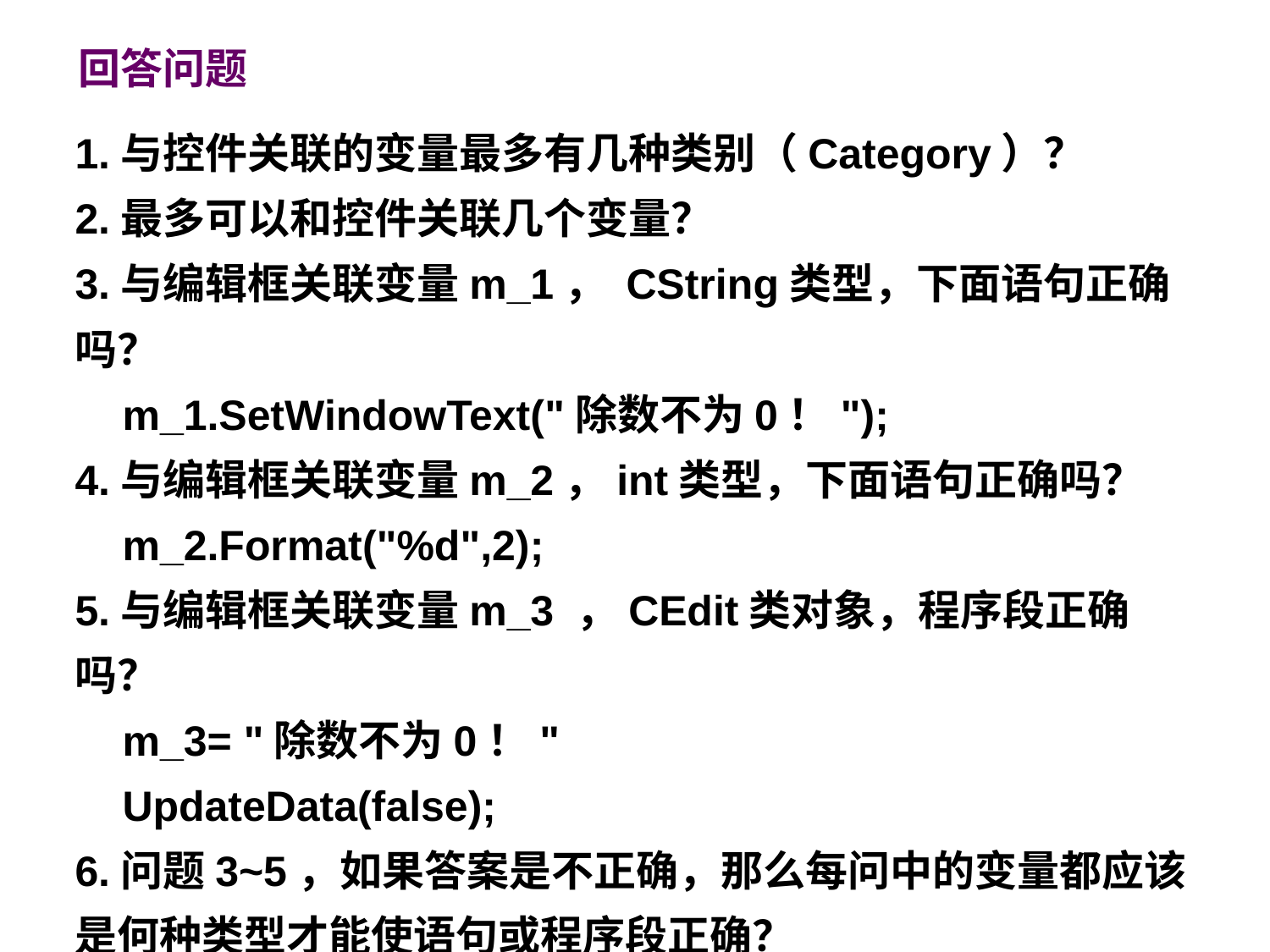

回答问题
1.与控件关联的变量最多有几种类别（Category）？
2.最多可以和控件关联几个变量？
3.与编辑框关联变量m_1， CString类型，下面语句正确吗？
    m_1.SetWindowText("除数不为0！");
4.与编辑框关联变量m_2，int类型，下面语句正确吗？
    m_2.Format("%d",2);
5.与编辑框关联变量m_3 ，CEdit类对象，程序段正确吗？
    m_3= "除数不为0！"
    UpdateData(false);
6.问题3~5，如果答案是不正确，那么每问中的变量都应该是何种类型才能使语句或程序段正确？
7.与按钮关联的变量是何种类的对象？